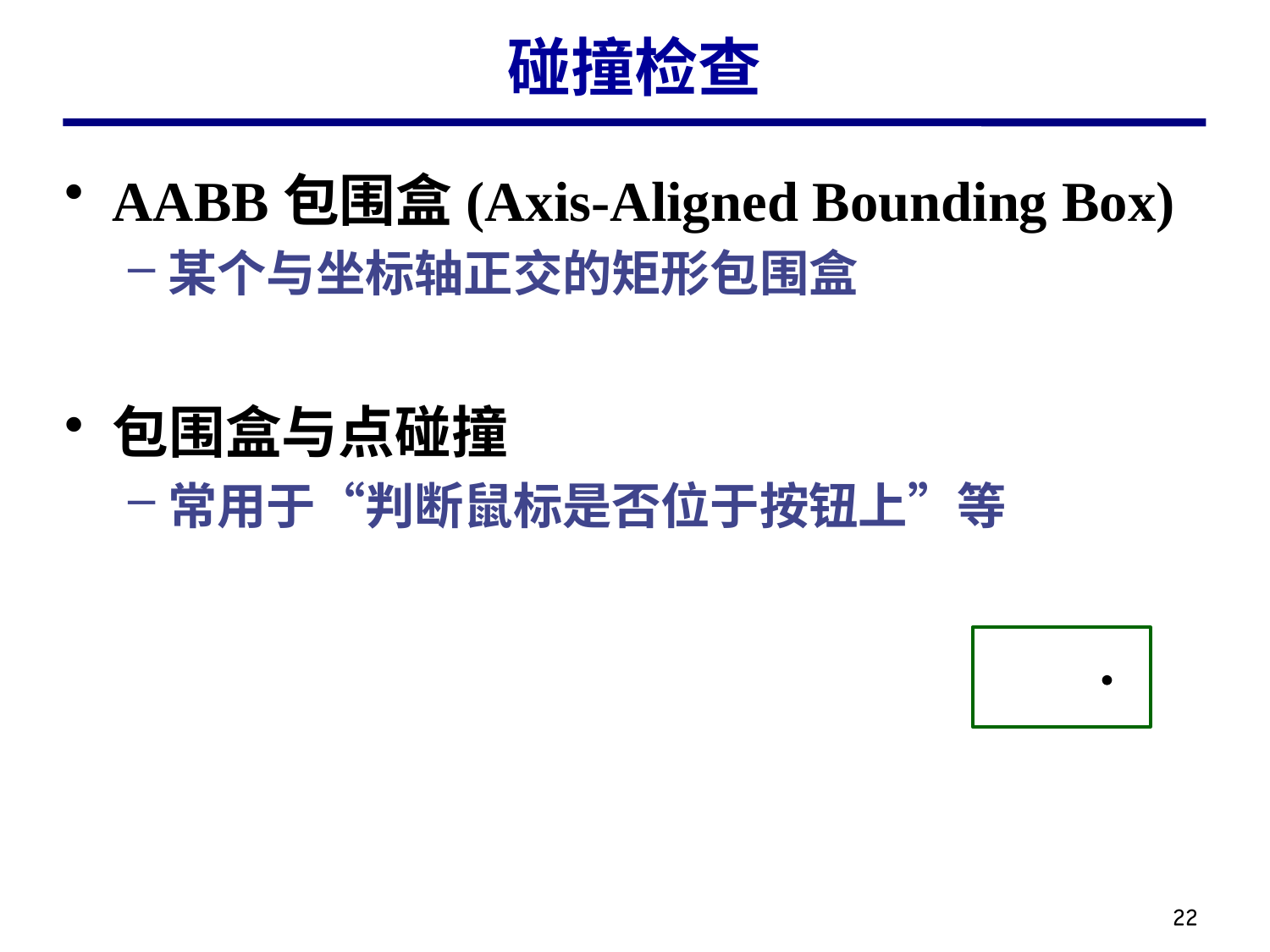

# 碰撞检查
AABB包围盒(Axis-Aligned Bounding Box)
某个与坐标轴正交的矩形包围盒

包围盒与点碰撞
常用于“判断鼠标是否位于按钮上”等